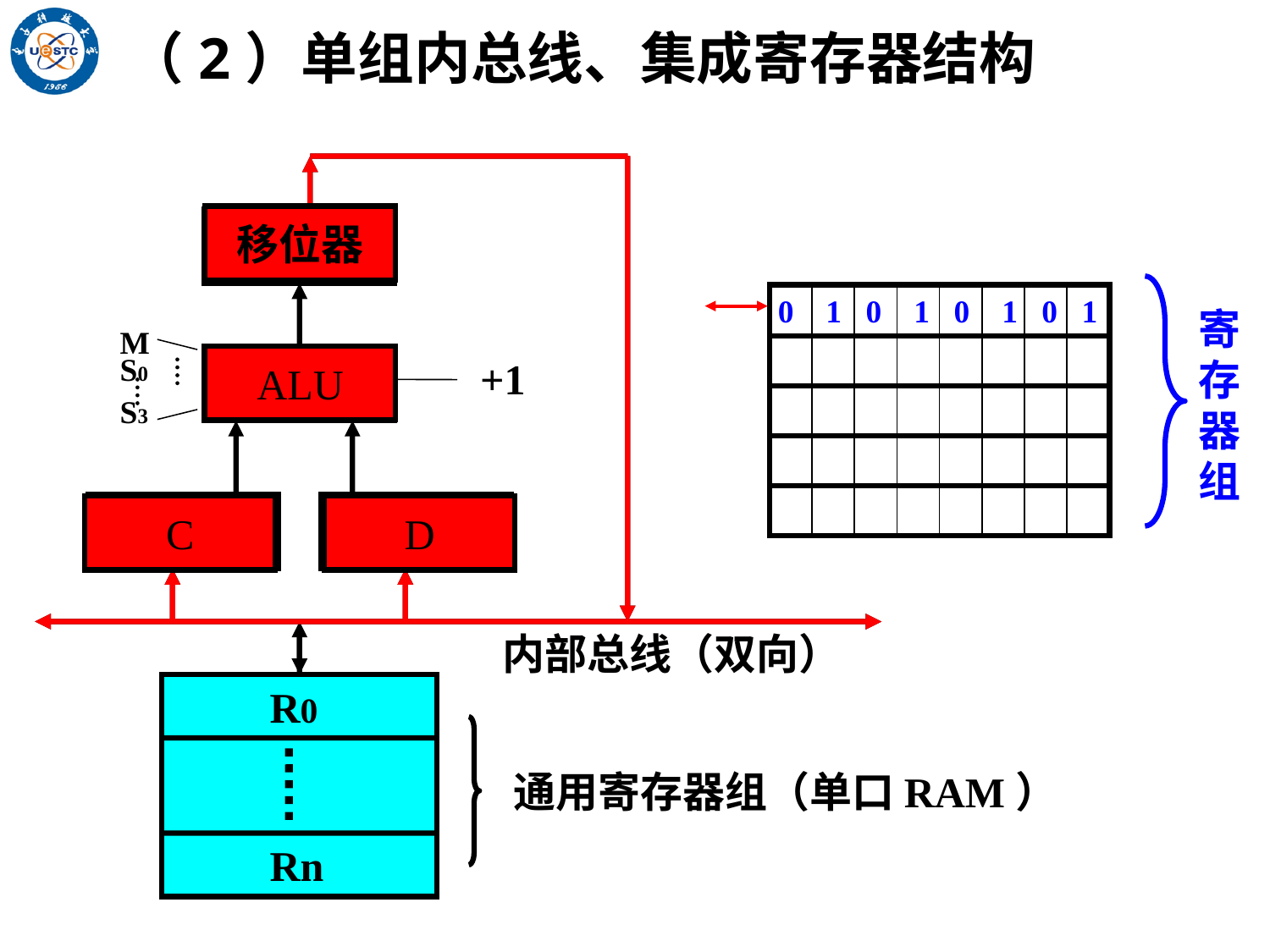

（2）单组内总线、集成寄存器结构

移位器

ALU

锁存器
锁存器

内部总线（双向）

R0

通用寄存器组（单口RAM）

Rn
M S0
S3

+1

移位器

0    1   0    1   0    1   0   1

寄
存
器
组
ALU
C
D